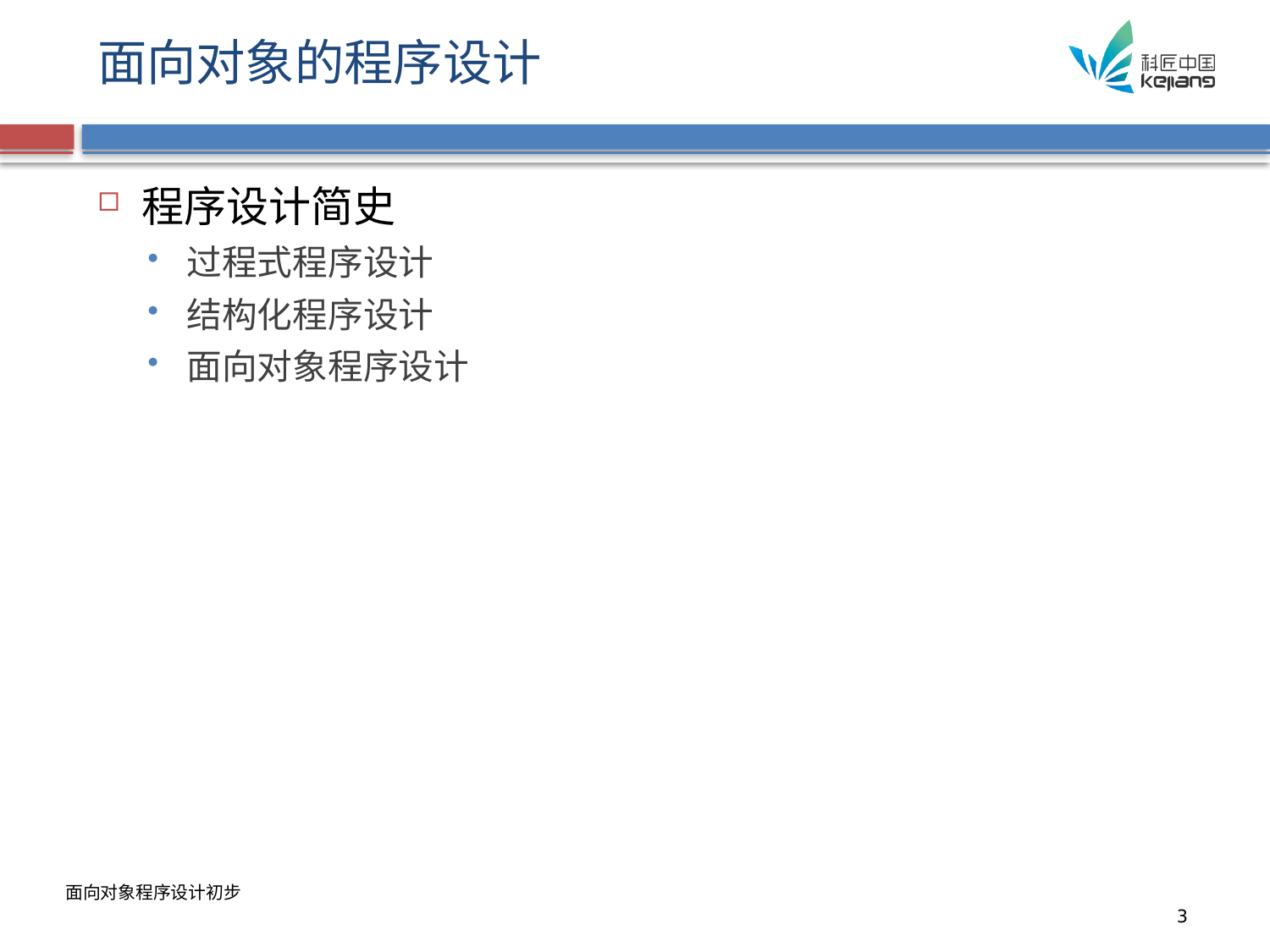

# 面向对象的程序设计
程序设计简史
过程式程序设计
结构化程序设计
面向对象程序设计
面向对象程序设计初步
3